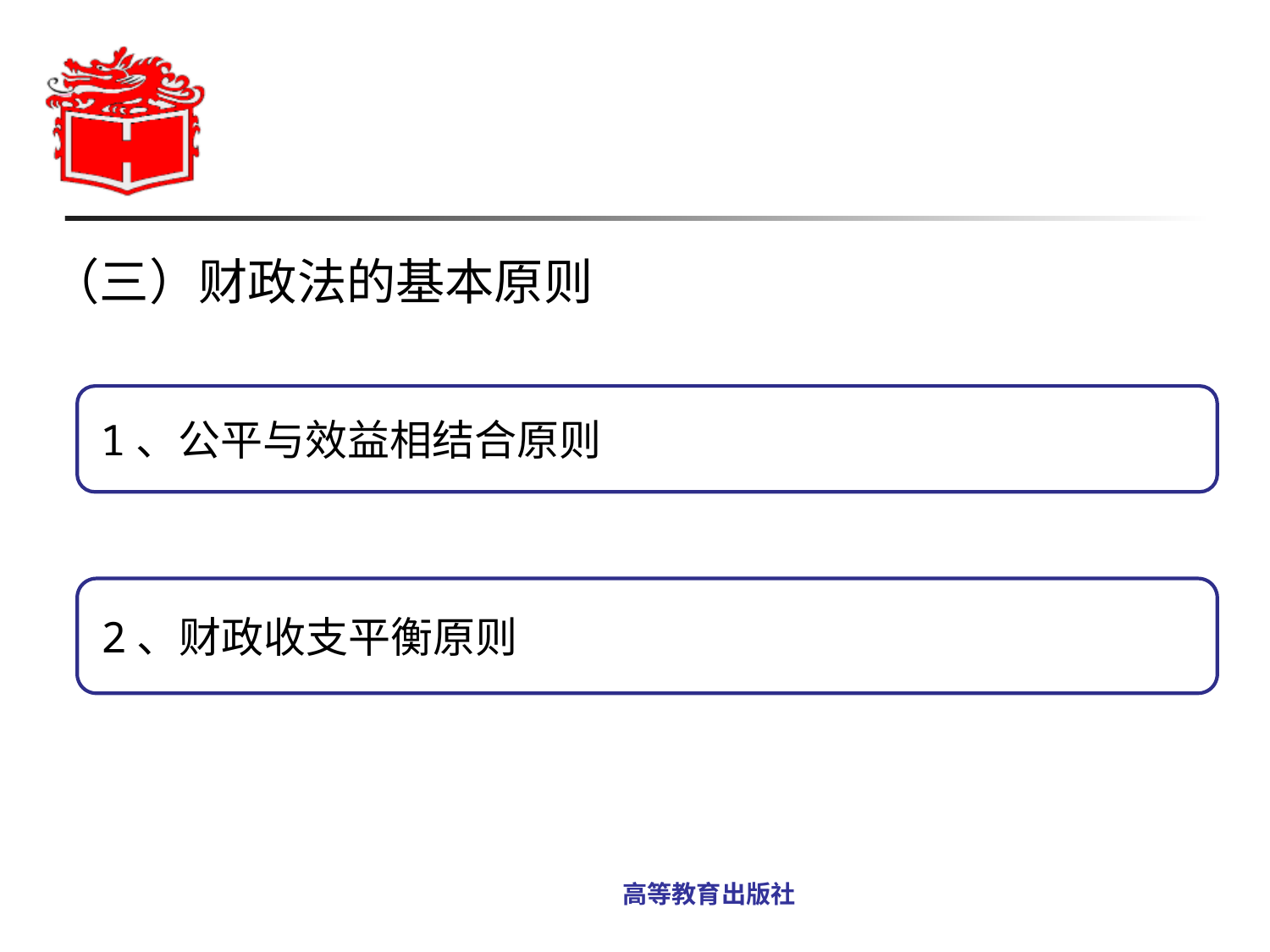

（三）财政法的基本原则

1、公平与效益相结合原则

2、财政收支平衡原则

高等教育出版社